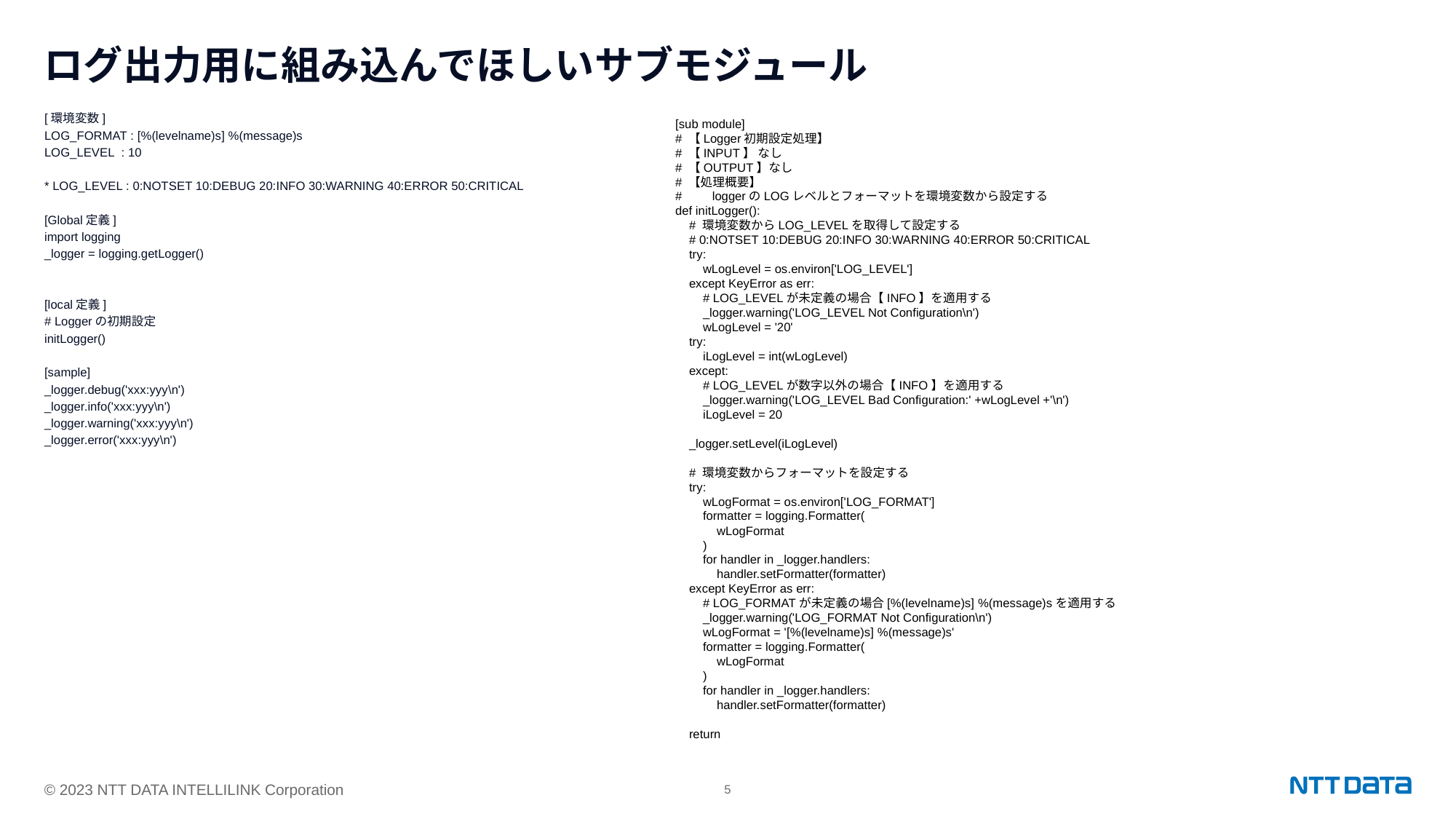

# ログ出力用に組み込んでほしいサブモジュール
[環境変数]
LOG_FORMAT : [%(levelname)s] %(message)s
LOG_LEVEL  : 10

* LOG_LEVEL : 0:NOTSET 10:DEBUG 20:INFO 30:WARNING 40:ERROR 50:CRITICAL

[Global定義]
import logging
_logger = logging.getLogger()

[local定義]
# Loggerの初期設定
initLogger()

[sample]
_logger.debug('xxx:yyy\n')
_logger.info('xxx:yyy\n')
_logger.warning('xxx:yyy\n')
_logger.error('xxx:yyy\n')

[sub module]
# 【Logger初期設定処理】
# 【INPUT】 なし
# 【OUTPUT】なし
# 【処理概要】
#　　loggerのLOGレベルとフォーマットを環境変数から設定する
def initLogger():
    # 環境変数からLOG_LEVELを取得して設定する
    # 0:NOTSET 10:DEBUG 20:INFO 30:WARNING 40:ERROR 50:CRITICAL
    try:
        wLogLevel = os.environ['LOG_LEVEL']
    except KeyError as err:
        # LOG_LEVELが未定義の場合【INFO】を適用する
        _logger.warning('LOG_LEVEL Not Configuration\n')
        wLogLevel = '20'
    try:
        iLogLevel = int(wLogLevel)
    except:
        # LOG_LEVELが数字以外の場合【INFO】を適用する
        _logger.warning('LOG_LEVEL Bad Configuration:' +wLogLevel +'\n')
        iLogLevel = 20

    _logger.setLevel(iLogLevel)

    # 環境変数からフォーマットを設定する
    try:
        wLogFormat = os.environ['LOG_FORMAT']
        formatter = logging.Formatter(
            wLogFormat
        )
        for handler in _logger.handlers:
            handler.setFormatter(formatter)
    except KeyError as err:
        # LOG_FORMATが未定義の場合[%(levelname)s] %(message)sを適用する
        _logger.warning('LOG_FORMAT Not Configuration\n')
        wLogFormat = '[%(levelname)s] %(message)s'
        formatter = logging.Formatter(
            wLogFormat
        )
        for handler in _logger.handlers:
            handler.setFormatter(formatter)

    return